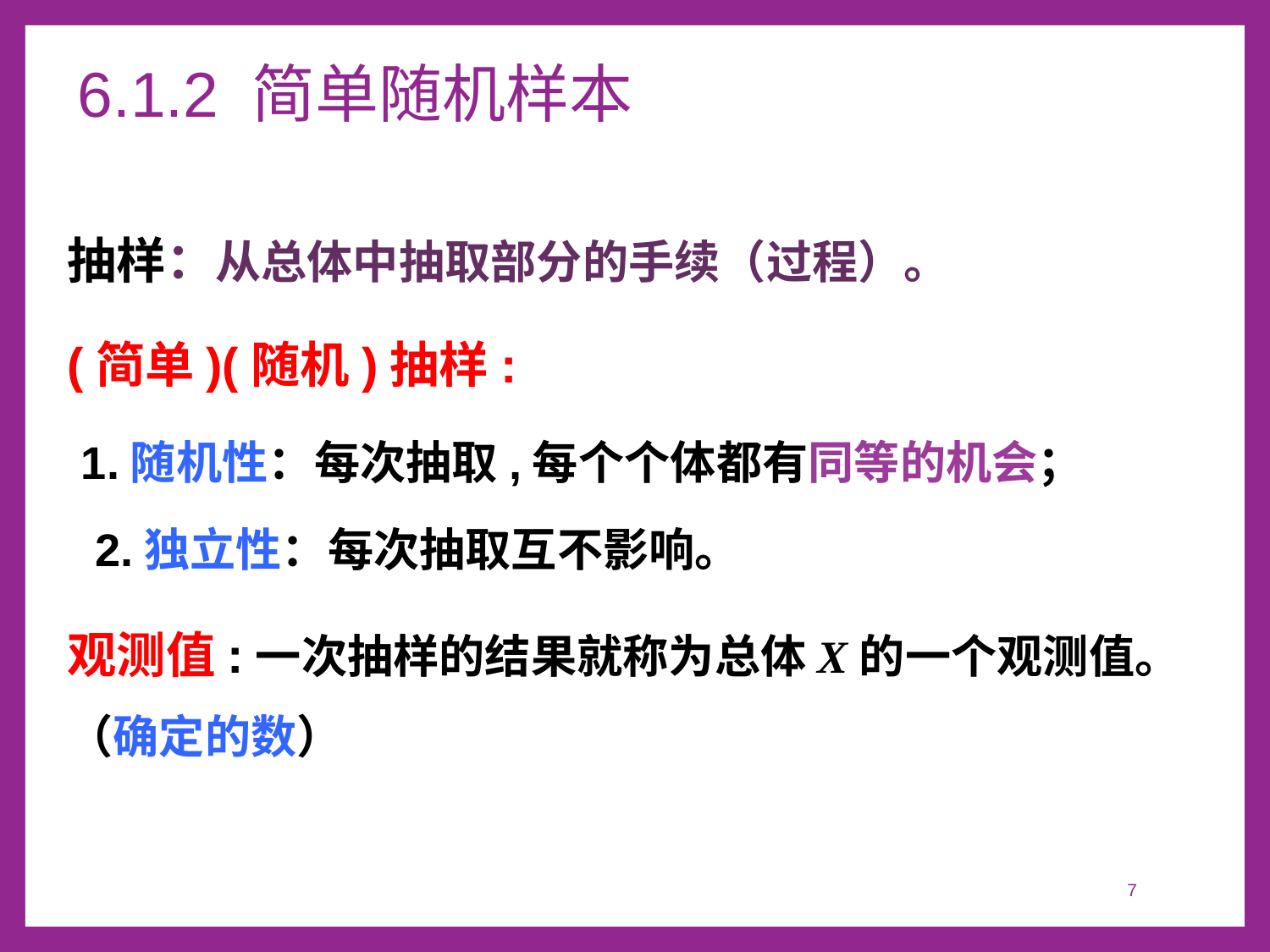

# 6.1.2 简单随机样本

抽样：从总体中抽取部分的手续（过程）。
(简单)(随机)抽样:
 1.随机性：每次抽取,每个个体都有同等的机会；
  2.独立性：每次抽取互不影响。
观测值:一次抽样的结果就称为总体X的一个观测值。
（确定的数）
7